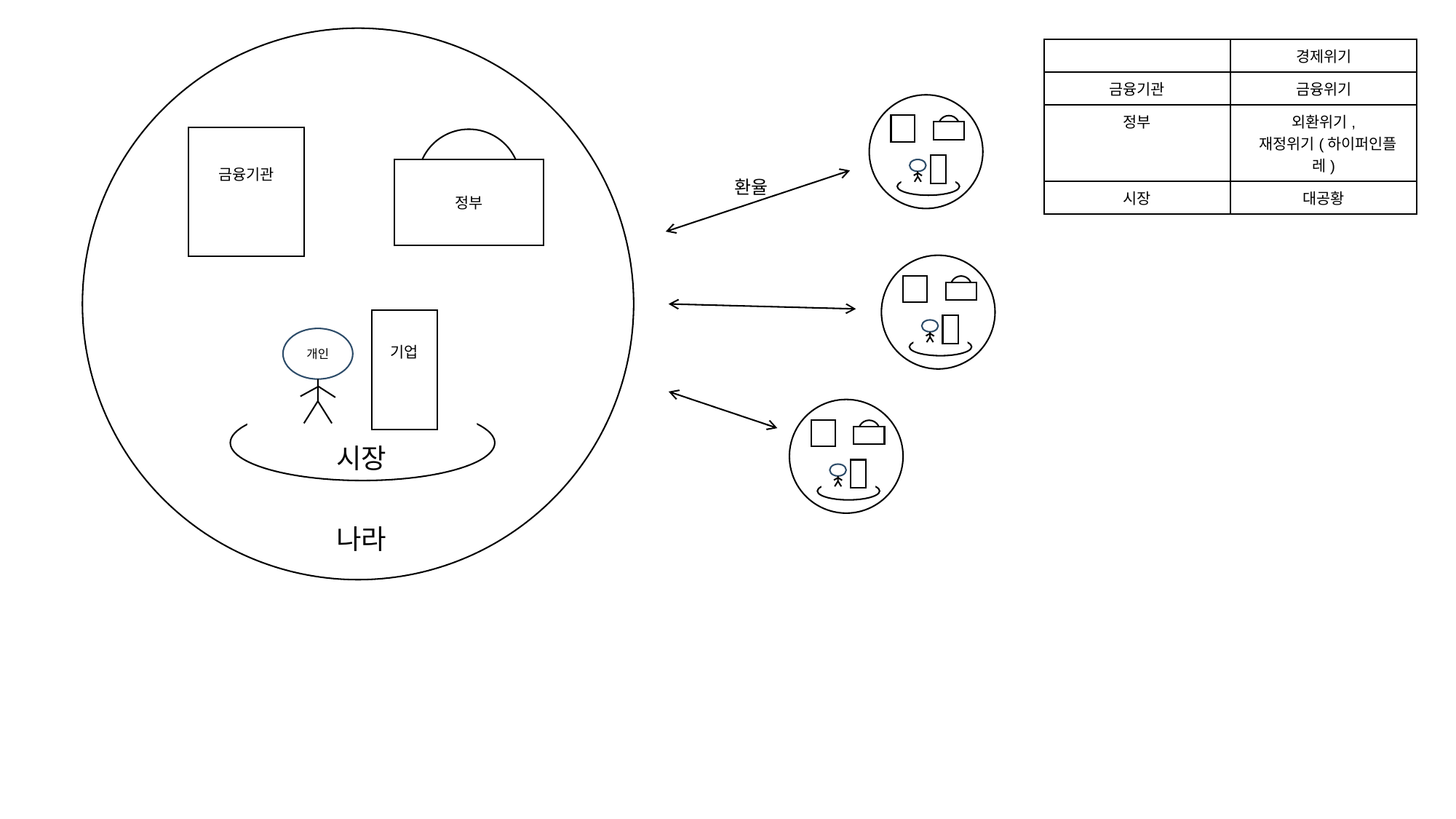

|  | 경제위기 |
| --- | --- |
| 금융기관 | 금융위기 |
| 정부 | 외환위기, 재정위기(하이퍼인플레) |
| 시장 | 대공황 |

환율

금융기관

정부

기업

개인

시장
나라